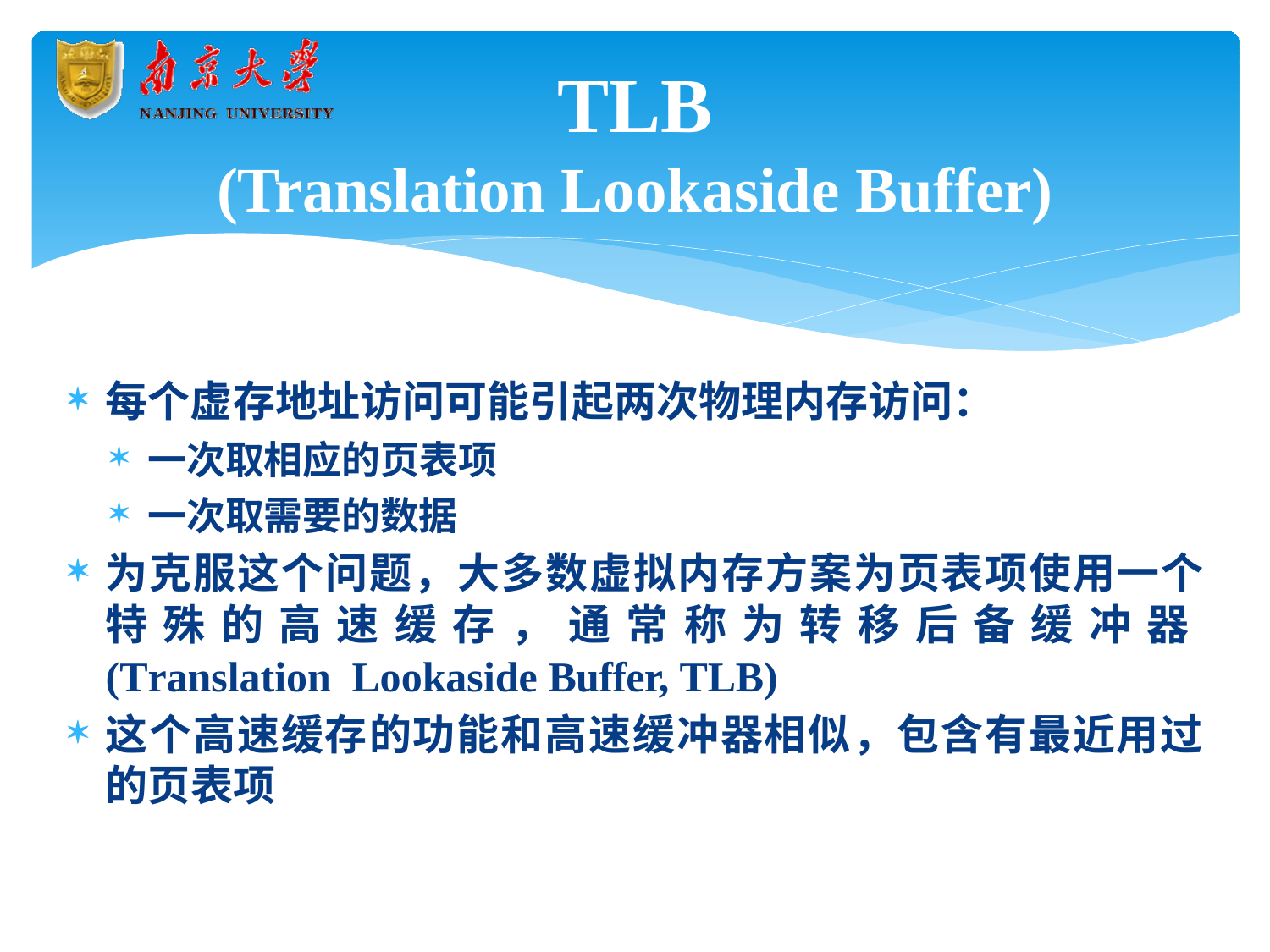

# TLB
(Translation Lookaside Buffer)
每个虚存地址访问可能引起两次物理内存访问：
一次取相应的页表项
一次取需要的数据
为克服这个问题，大多数虚拟内存方案为页表项使用一个 特殊的高速缓存，通常称为转移后备缓冲器(Translation  Lookaside Buffer, TLB)
这个高速缓存的功能和高速缓冲器相似，包含有最近用过 的页表项